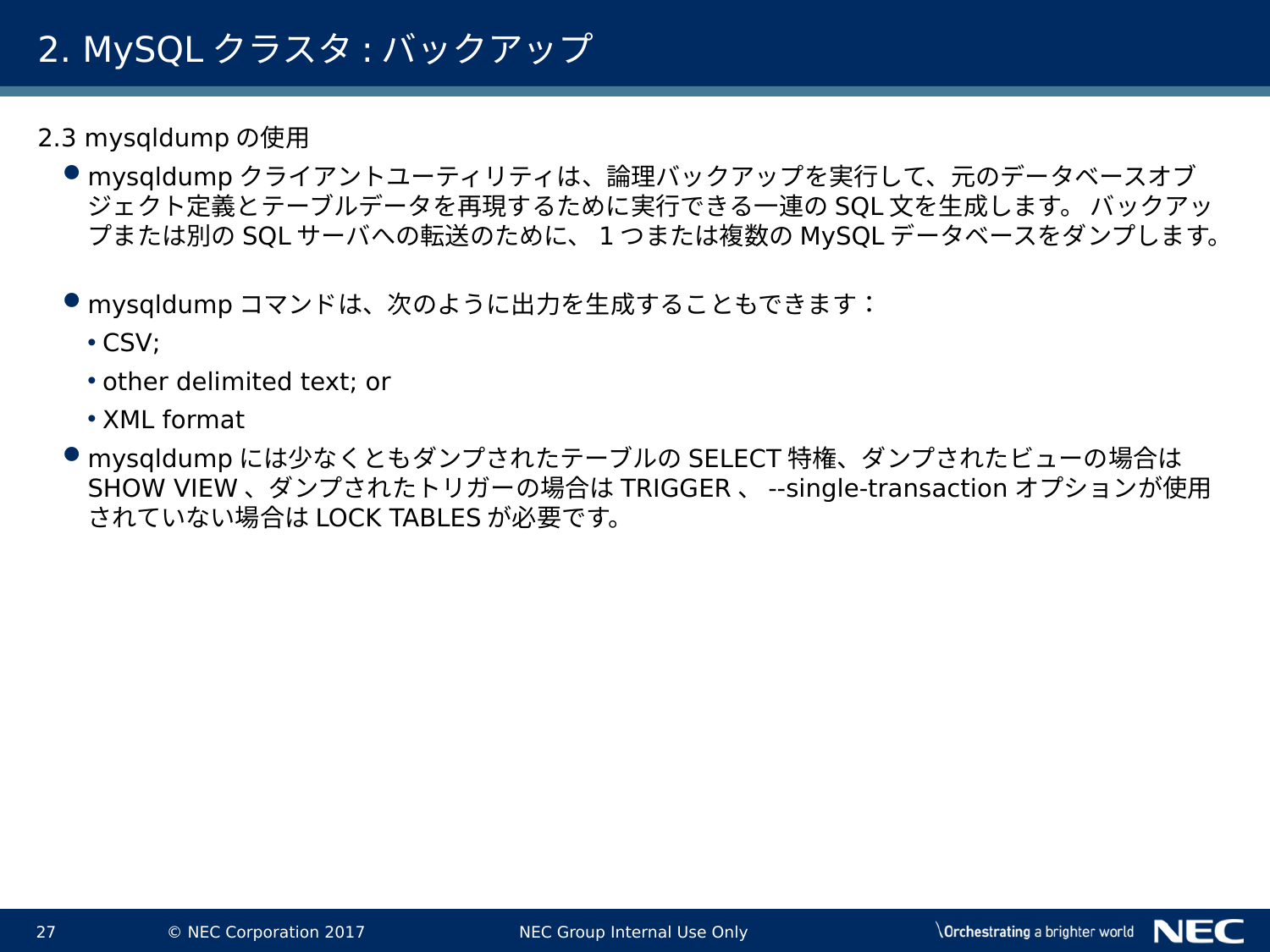

# 2. MySQLクラスタ:バックアップ
2.3 mysqldumpの使用
mysqldumpクライアントユーティリティは、論理バックアップを実行して、元のデータベースオブジェクト定義とテーブルデータを再現するために実行できる一連のSQL文を生成します。 バックアップまたは別のSQLサーバへの転送のために、1つまたは複数のMySQLデータベースをダンプします。
mysqldumpコマンドは、次のように出力を生成することもできます：
CSV;
other delimited text; or
XML format
mysqldumpには少なくともダンプされたテーブルのSELECT特権、ダンプされたビューの場合はSHOW VIEW、ダンプされたトリガーの場合はTRIGGER、--single-transactionオプションが使用されていない場合はLOCK TABLESが必要です。